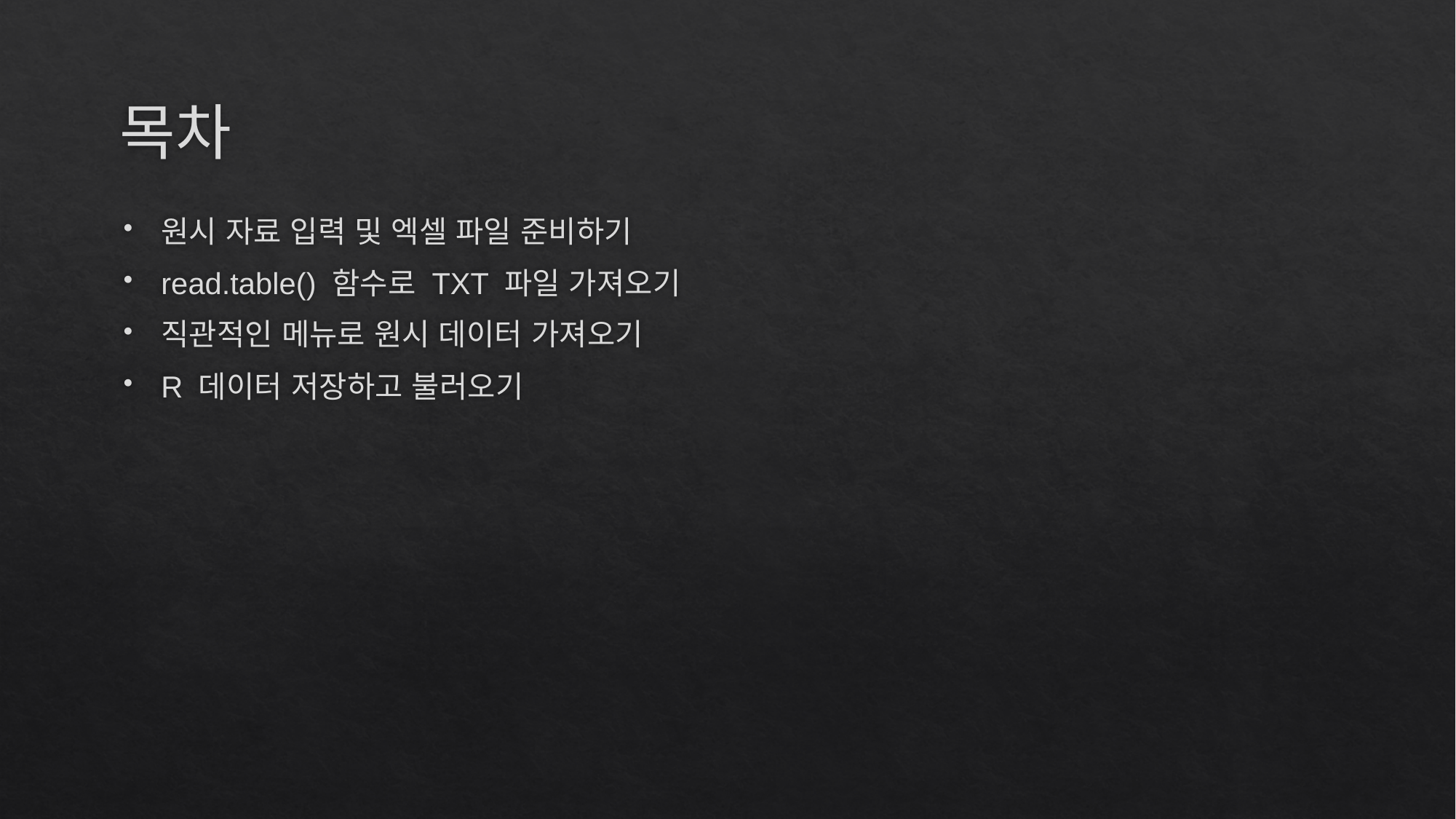

# 목차
원시 자료 입력 및 엑셀 파일 준비하기
read.table() 함수로 TXT 파일 가져오기
직관적인 메뉴로 원시 데이터 가져오기
R 데이터 저장하고 불러오기